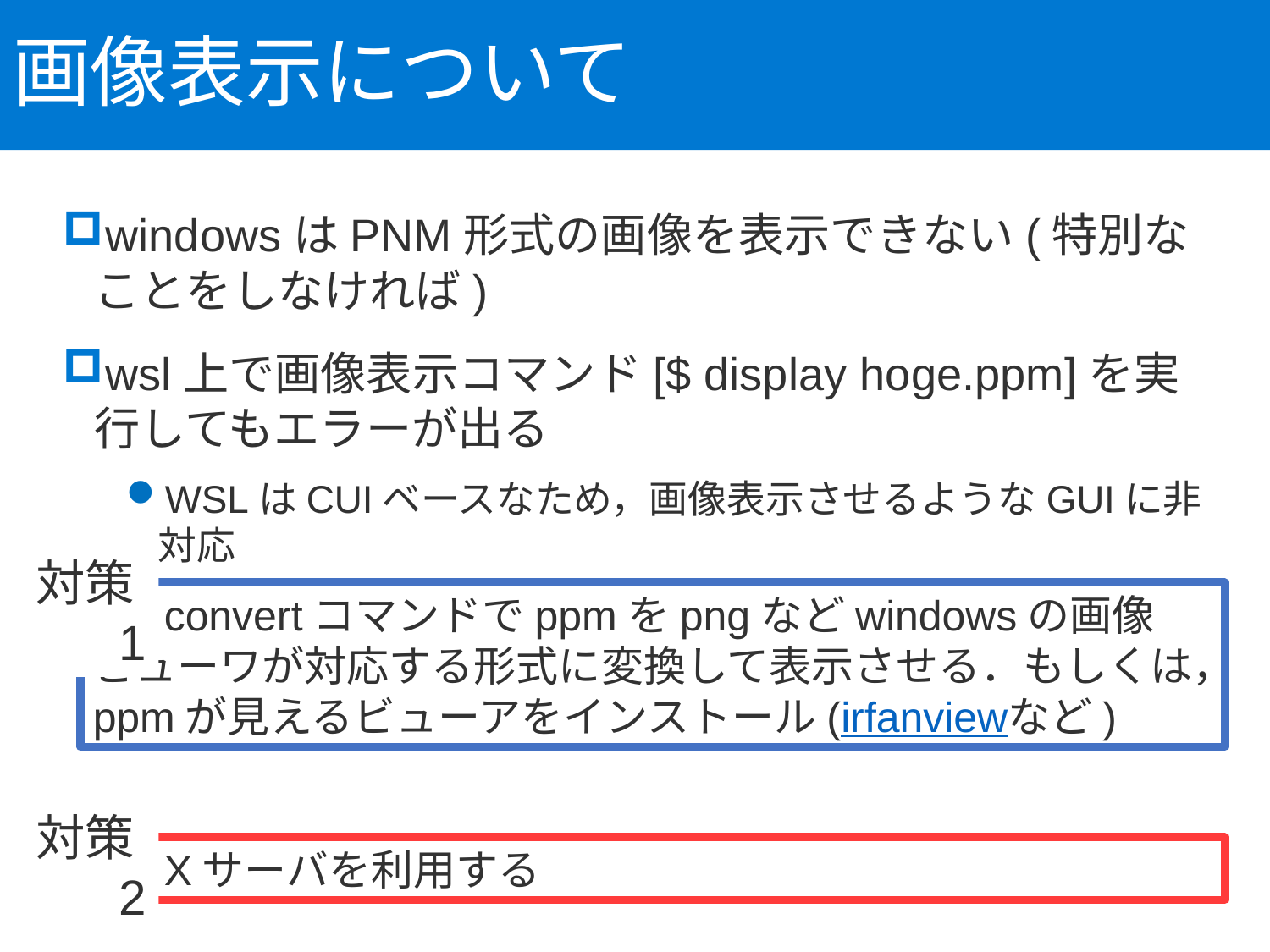

# 画像表示について
9
windowsはPNM形式の画像を表示できない(特別なことをしなければ)
wsl上で画像表示コマンド[$ display hoge.ppm]を実行してもエラーが出る
WSLはCUIベースなため，画像表示させるようなGUIに非対応

対策1
      convertコマンドでppmをpngなどwindowsの画像ビューワが対応する形式に変換して表示させる．もしくは，
ppmが見えるビューアをインストール(irfanviewなど)
対策2
      Xサーバを利用する